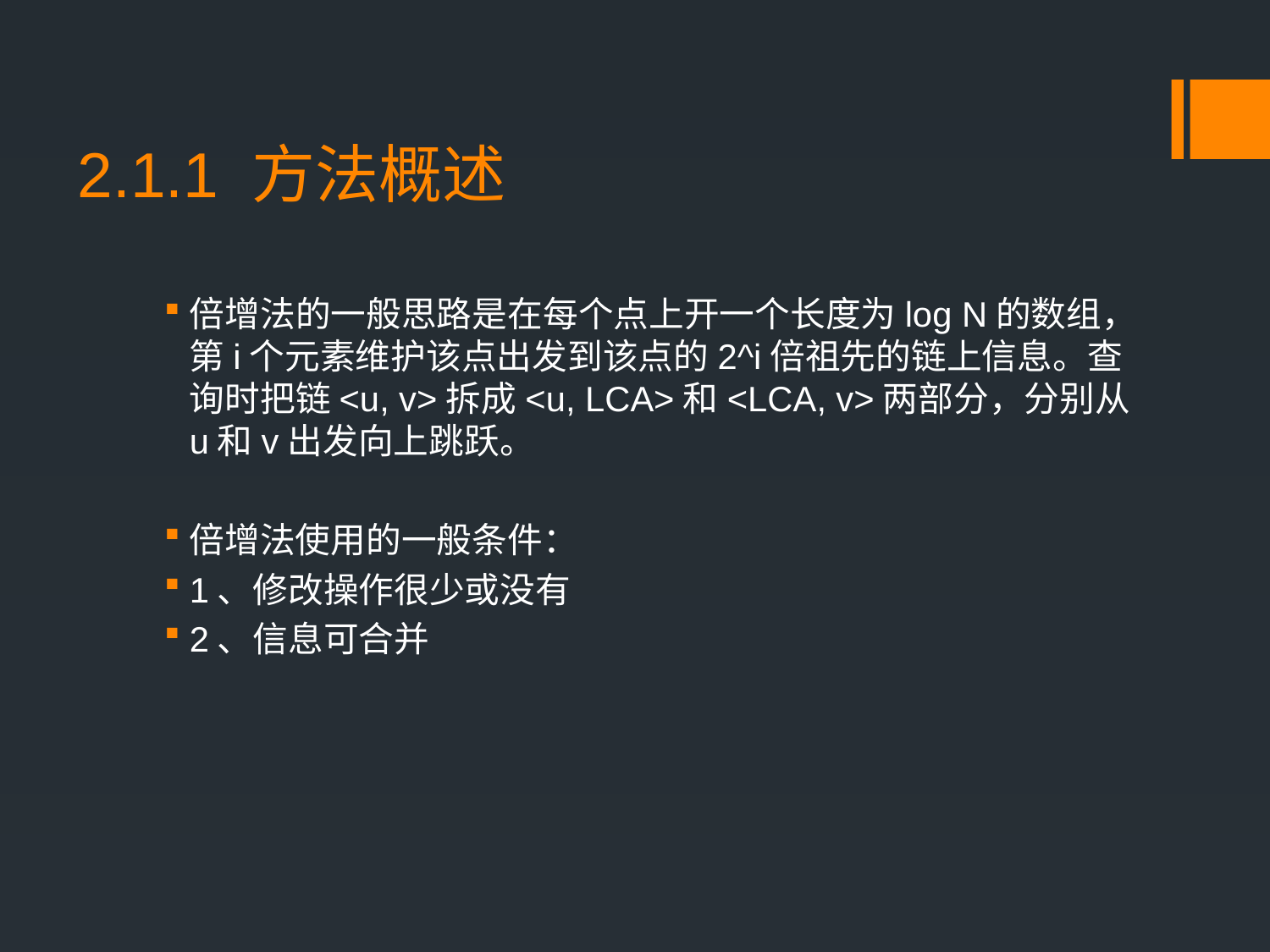

# 2.1.1 方法概述

倍增法的一般思路是在每个点上开一个长度为log N的数组，第i个元素维护该点出发到该点的2^i倍祖先的链上信息。查询时把链<u, v>拆成<u, LCA>和<LCA, v>两部分，分别从u和v出发向上跳跃。

倍增法使用的一般条件：
1、修改操作很少或没有
2、信息可合并